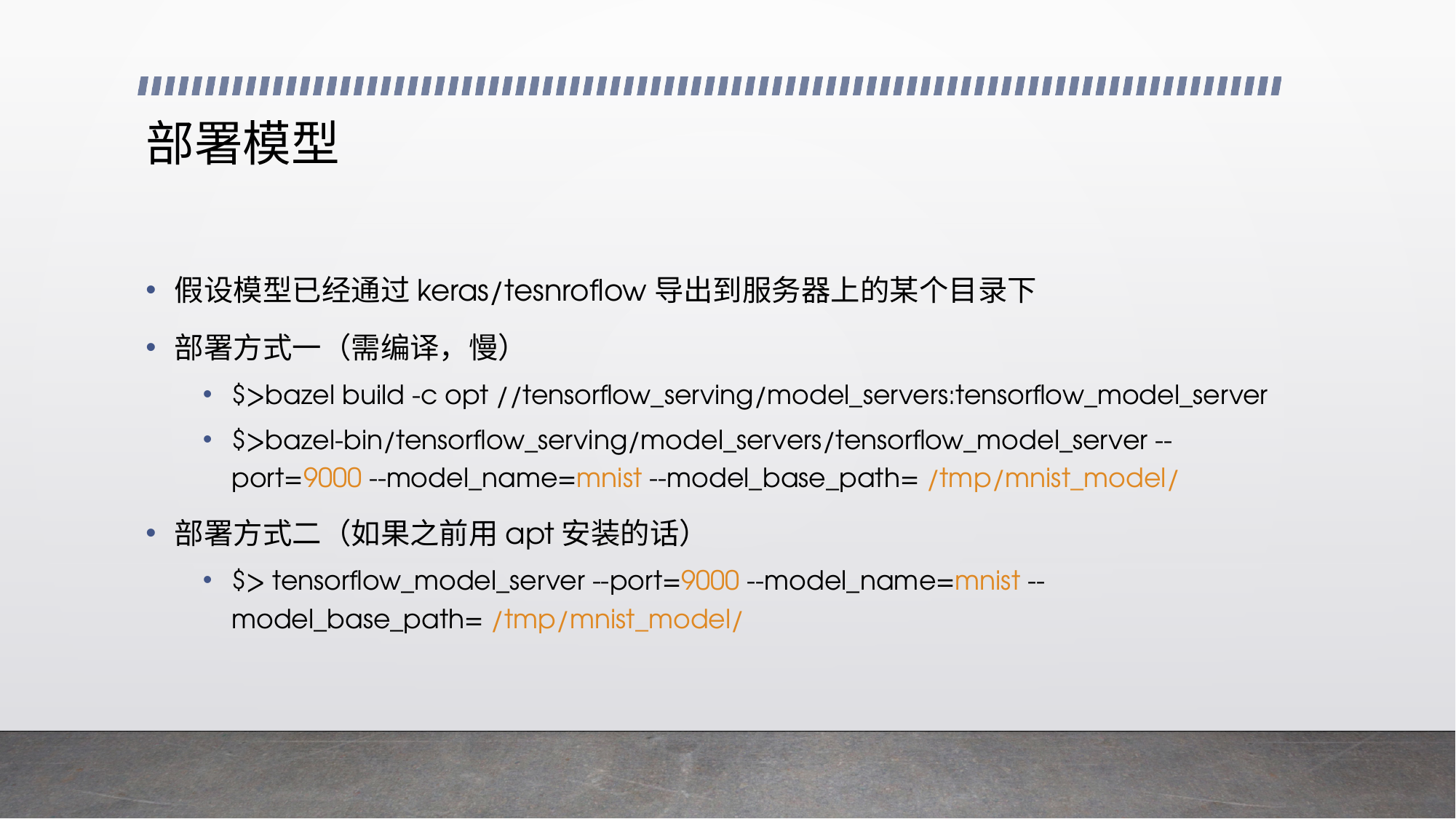

# 部署模型
假设模型已经通过keras/tesnroflow导出到服务器上的某个目录下
部署方式一（需编译，慢）
$>bazel build -c opt //tensorflow_serving/model_servers:tensorflow_model_server
$>bazel-bin/tensorflow_serving/model_servers/tensorflow_model_server --port=9000 --model_name=mnist --model_base_path= /tmp/mnist_model/
部署方式二（如果之前用apt安装的话）
$> tensorflow_model_server --port=9000 --model_name=mnist --model_base_path= /tmp/mnist_model/